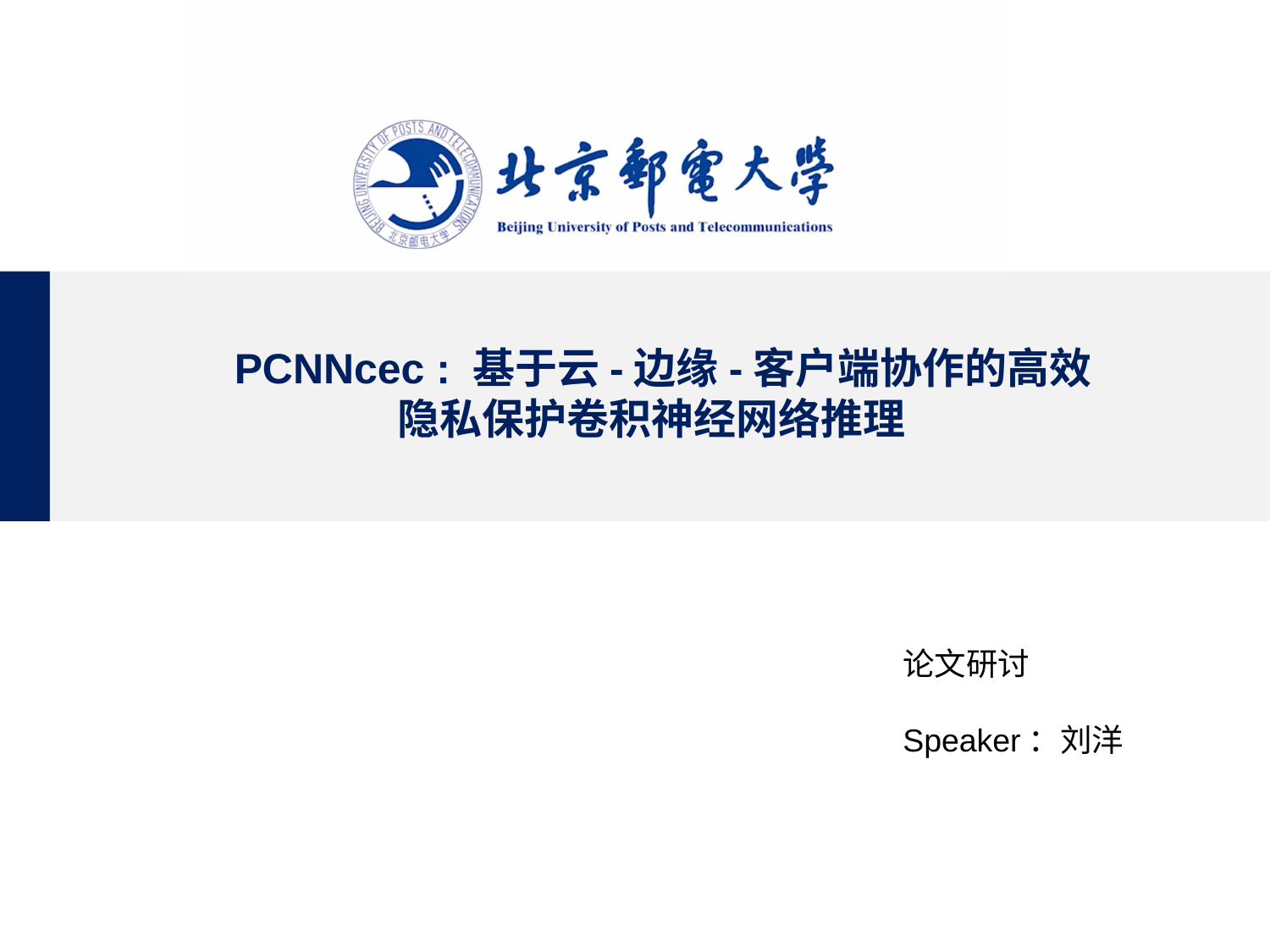

# PCNNcec : 基于云-边缘-客户端协作的高效 隐私保护卷积神经网络推理
论文研讨

Speaker：刘洋